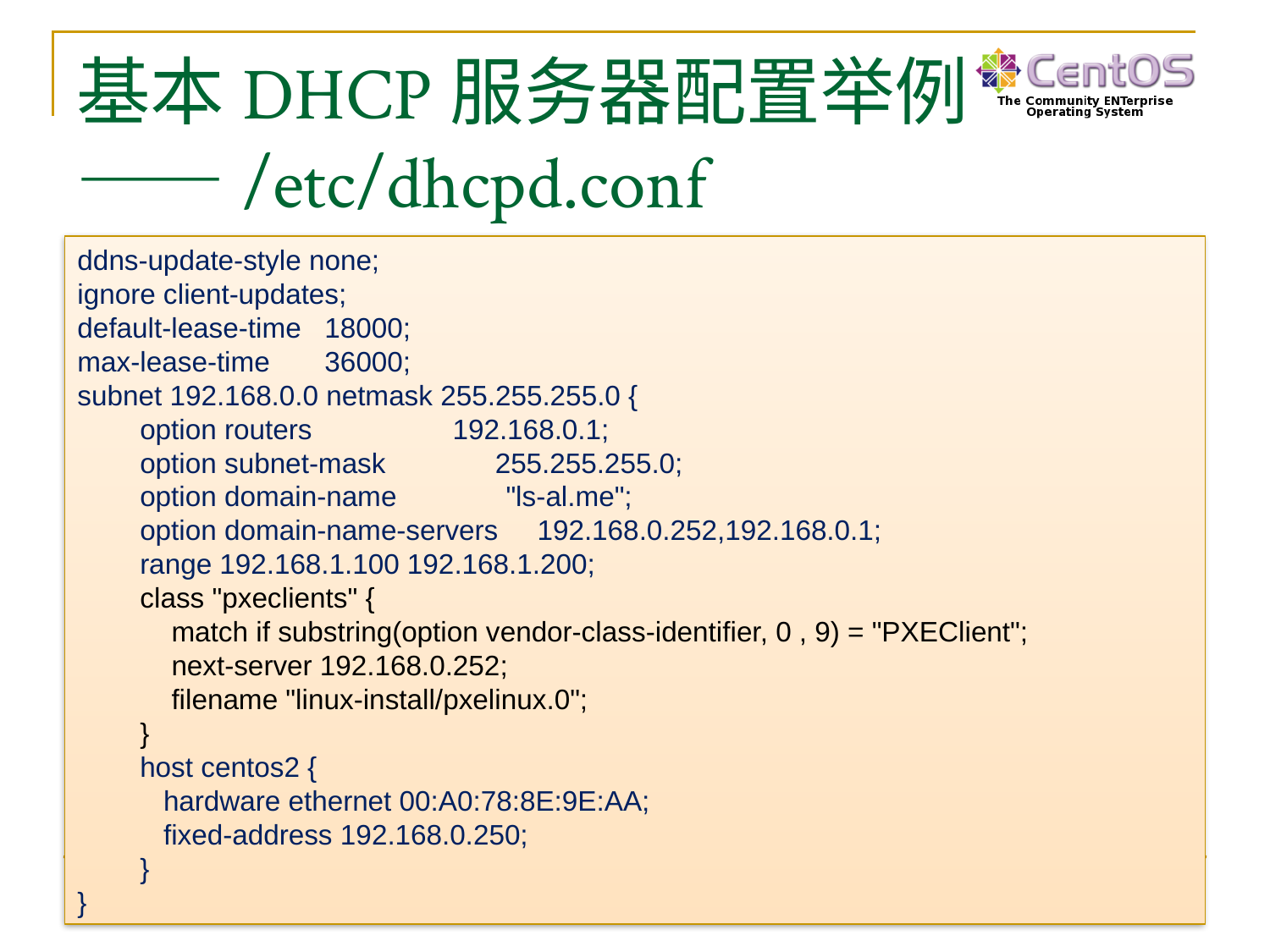

# 基本DHCP服务器配置举例 ——/etc/dhcpd.conf
ddns-update-style none;
ignore client-updates;
default-lease-time   18000;
max-lease-time       36000;
subnet 192.168.0.0 netmask 255.255.255.0 {
        option routers                  192.168.0.1;
        option subnet-mask              255.255.255.0;
        option domain-name              "ls-al.me";
        option domain-name-servers     192.168.0.252,192.168.0.1;
        range 192.168.1.100 192.168.1.200;
        class "pxeclients" {
            match if substring(option vendor-class-identifier, 0 , 9) = "PXEClient";
            next-server 192.168.0.252;
            filename "linux-install/pxelinux.0";
        }
        host centos2 {
           hardware ethernet 00:A0:78:8E:9E:AA;
           fixed-address 192.168.0.250;
        }
}
梁如军（linuxbooks@126.com）
Creative Commons License（BY-NC-SA）
2019年2月17日
26